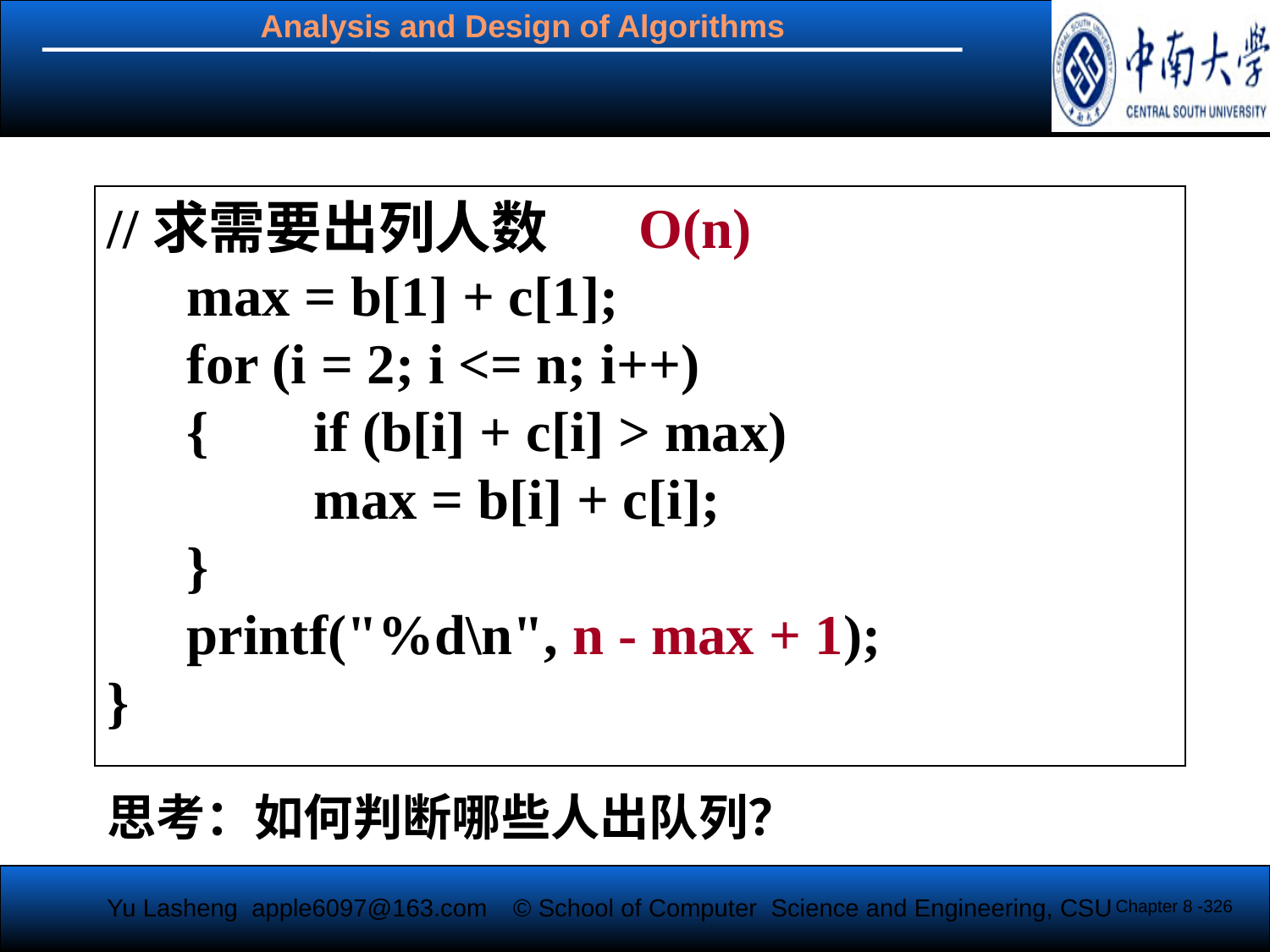

#
//求需要出列人数      O(n)
	max = b[1] + c[1];
	for (i = 2; i <= n; i++)
	{	if (b[i] + c[i] > max)
		max = b[i] + c[i];
	}
	printf("%d\n", n - max + 1);
}
思考：如何判断哪些人出队列？
Chapter 8 -326